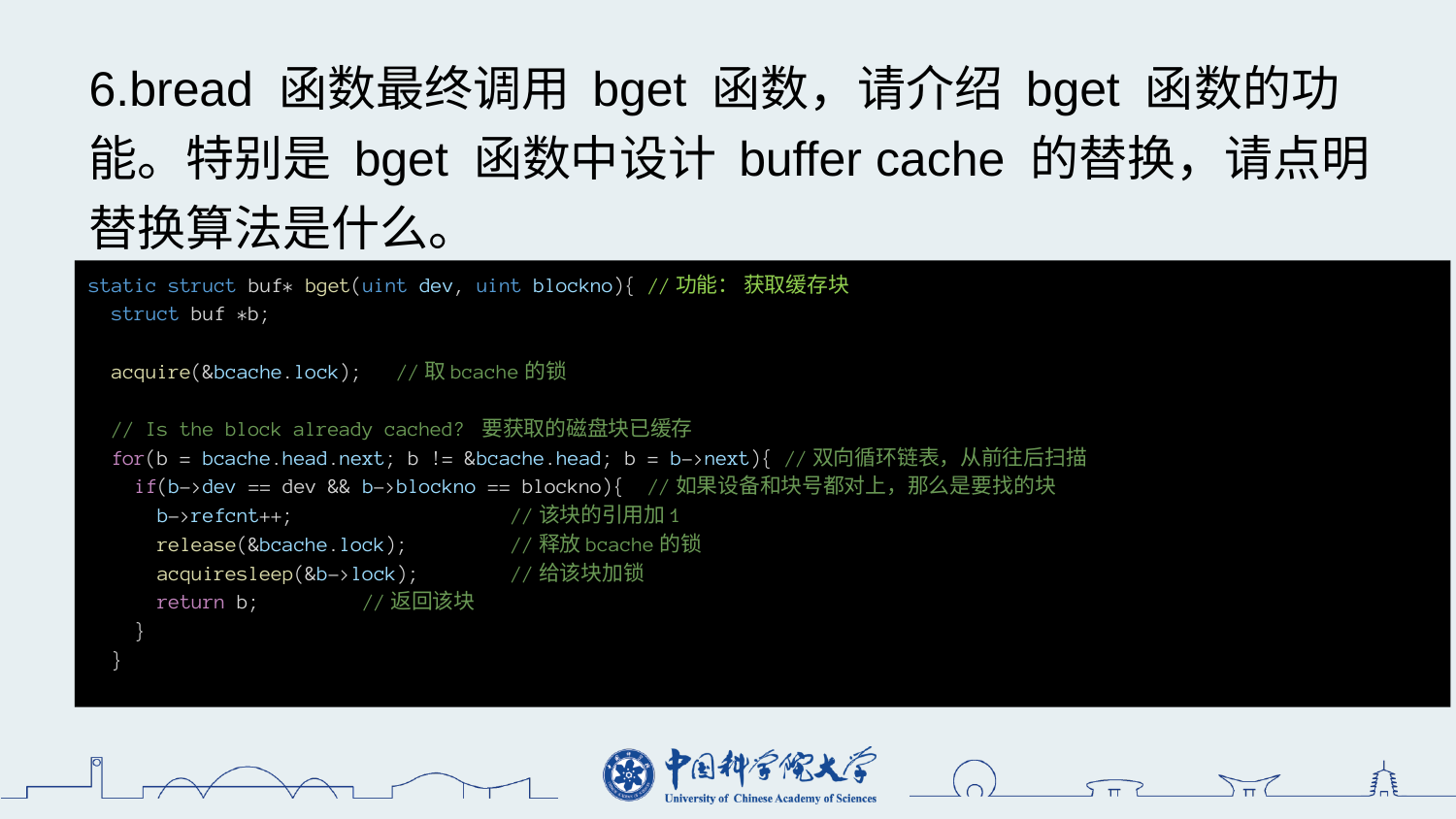

6.bread 函数最终调用 bget 函数，请介绍 bget 函数的功能。特别是 bget 函数中设计 buffer cache 的替换，请点明替换算法是什么。

static struct buf* bget(uint dev, uint blockno){ //功能： 获取缓存块
  struct buf *b;

  acquire(&bcache.lock);   //取bcache的锁

  // Is the block already cached? 要获取的磁盘块已缓存
  for(b = bcache.head.next; b != &bcache.head; b = b->next){ //双向循环链表，从前往后扫描
    if(b->dev == dev && b->blockno == blockno){  //如果设备和块号都对上，那么是要找的块
      b->refcnt++;                   //该块的引用加1
      release(&bcache.lock);         //释放bcache的锁
      acquiresleep(&b->lock);        //给该块加锁
      return b;         //返回该块
    }
  }